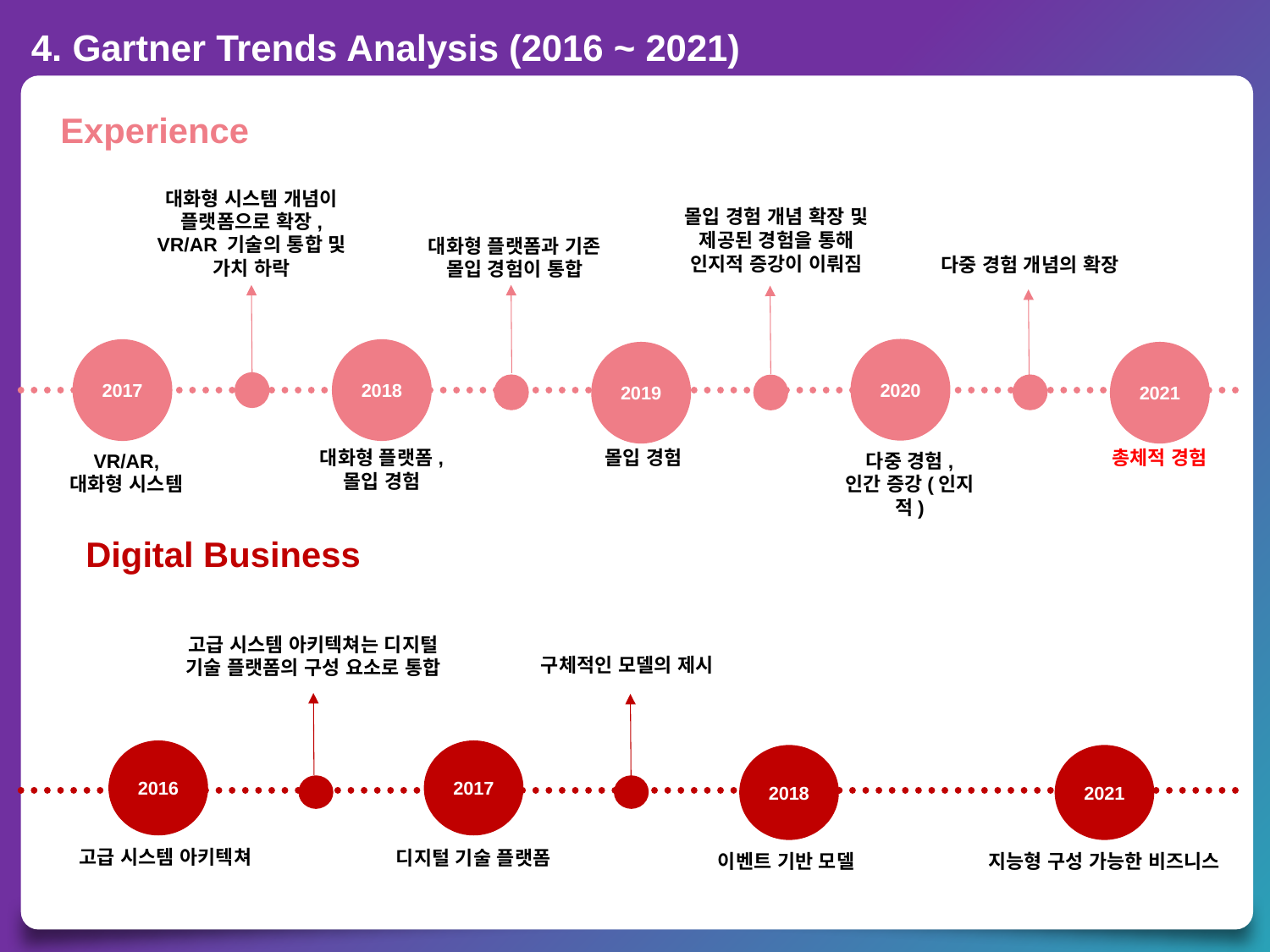

4. Gartner Trends Analysis (2016 ~ 2021)

Experience
대화형 시스템 개념이 플랫폼으로 확장,
VR/AR 기술의 통합 및 가치 하락

몰입 경험 개념 확장 및 제공된 경험을 통해 인지적 증강이 이뤄짐
대화형 플랫폼과 기존 몰입 경험이 통합
다중 경험 개념의 확장
2020
2017
2018
2019
2021

대화형 플랫폼,
몰입 경험
몰입 경험
총체적 경험
VR/AR,
대화형 시스템
다중 경험,
인간 증강(인지적)
Digital Business
고급 시스템 아키텍쳐는 디지털 기술 플랫폼의 구성 요소로 통합
구체적인 모델의 제시
2016
2017
2018
2021

고급 시스템 아키텍쳐
디지털 기술 플랫폼
이벤트 기반 모델
지능형 구성 가능한 비즈니스